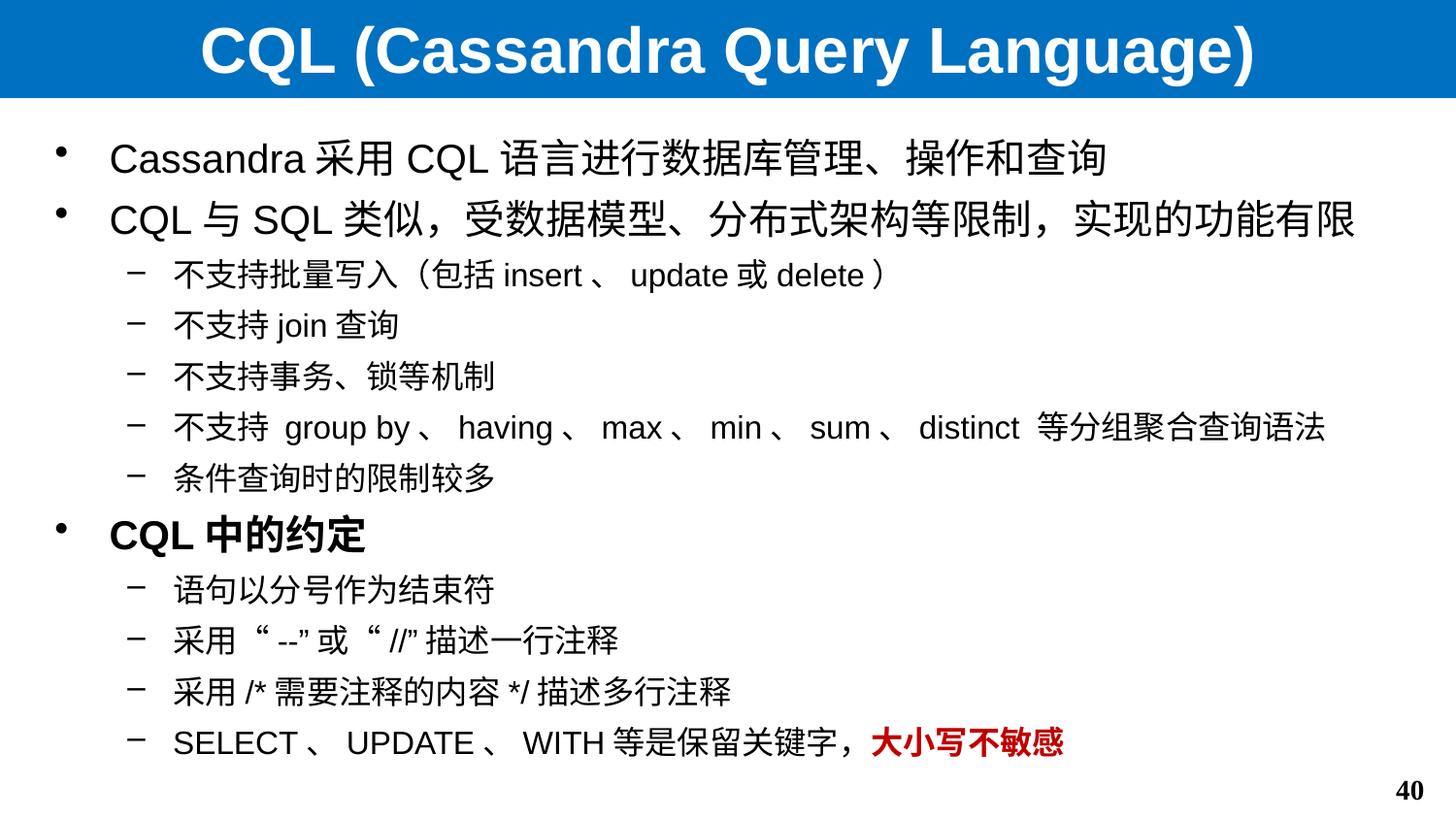

# CQL (Cassandra Query Language)
Cassandra采用CQL语言进行数据库管理、操作和查询
CQL与SQL类似，受数据模型、分布式架构等限制，实现的功能有限
不支持批量写入（包括insert、update或delete）
不支持join查询
不支持事务、锁等机制
不支持 group by、having、max、min、sum、distinct 等分组聚合查询语法
条件查询时的限制较多
CQL中的约定
语句以分号作为结束符
采用“--”或“//”描述一行注释
采用/*需要注释的内容*/描述多行注释
SELECT、UPDATE、WITH等是保留关键字，大小写不敏感